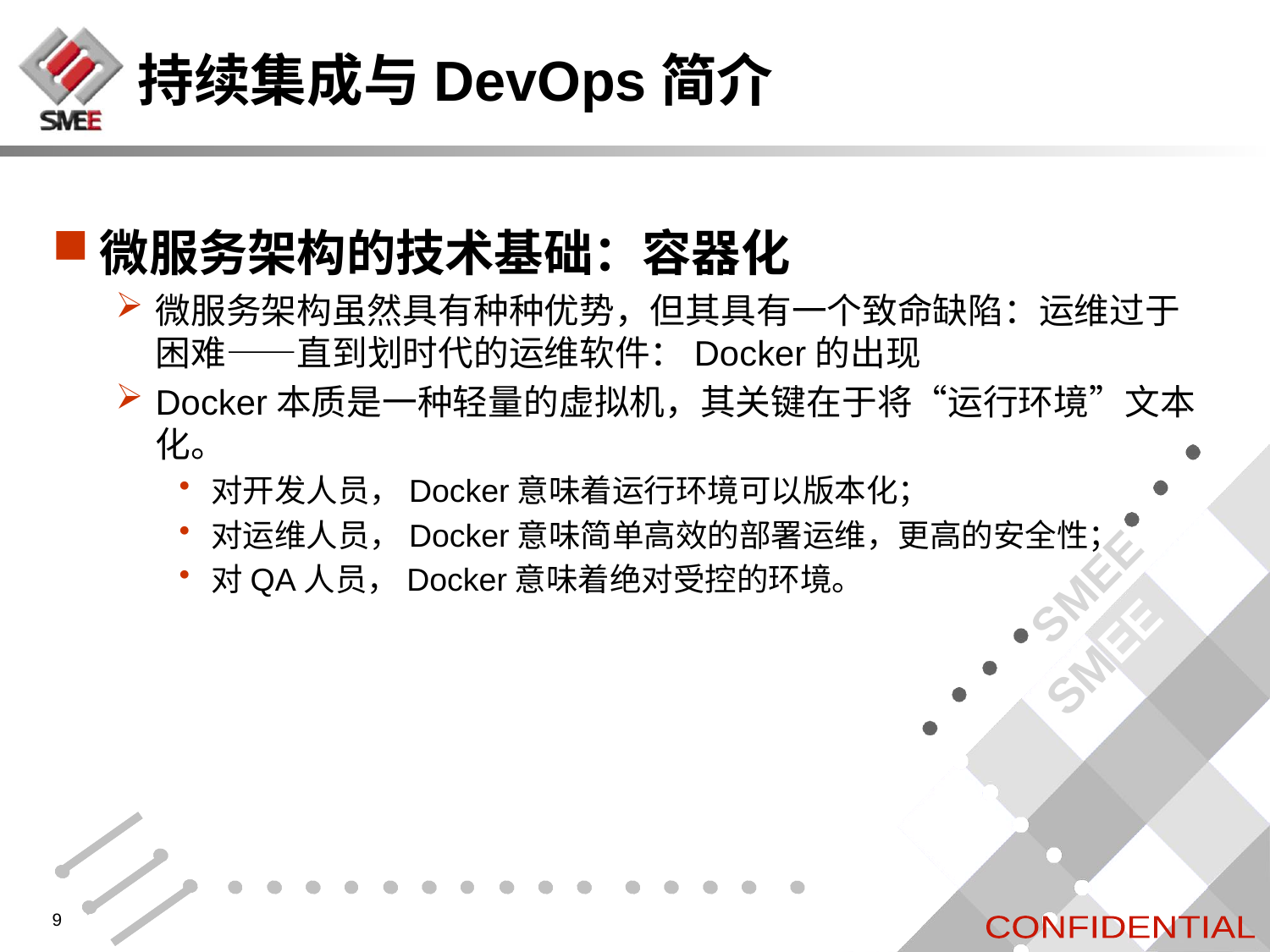

# 持续集成与DevOps简介
微服务架构的技术基础：容器化
微服务架构虽然具有种种优势，但其具有一个致命缺陷：运维过于困难——直到划时代的运维软件：Docker的出现
Docker本质是一种轻量的虚拟机，其关键在于将“运行环境”文本化。
对开发人员，Docker意味着运行环境可以版本化；
对运维人员，Docker意味简单高效的部署运维，更高的安全性；
对QA人员，Docker意味着绝对受控的环境。

9